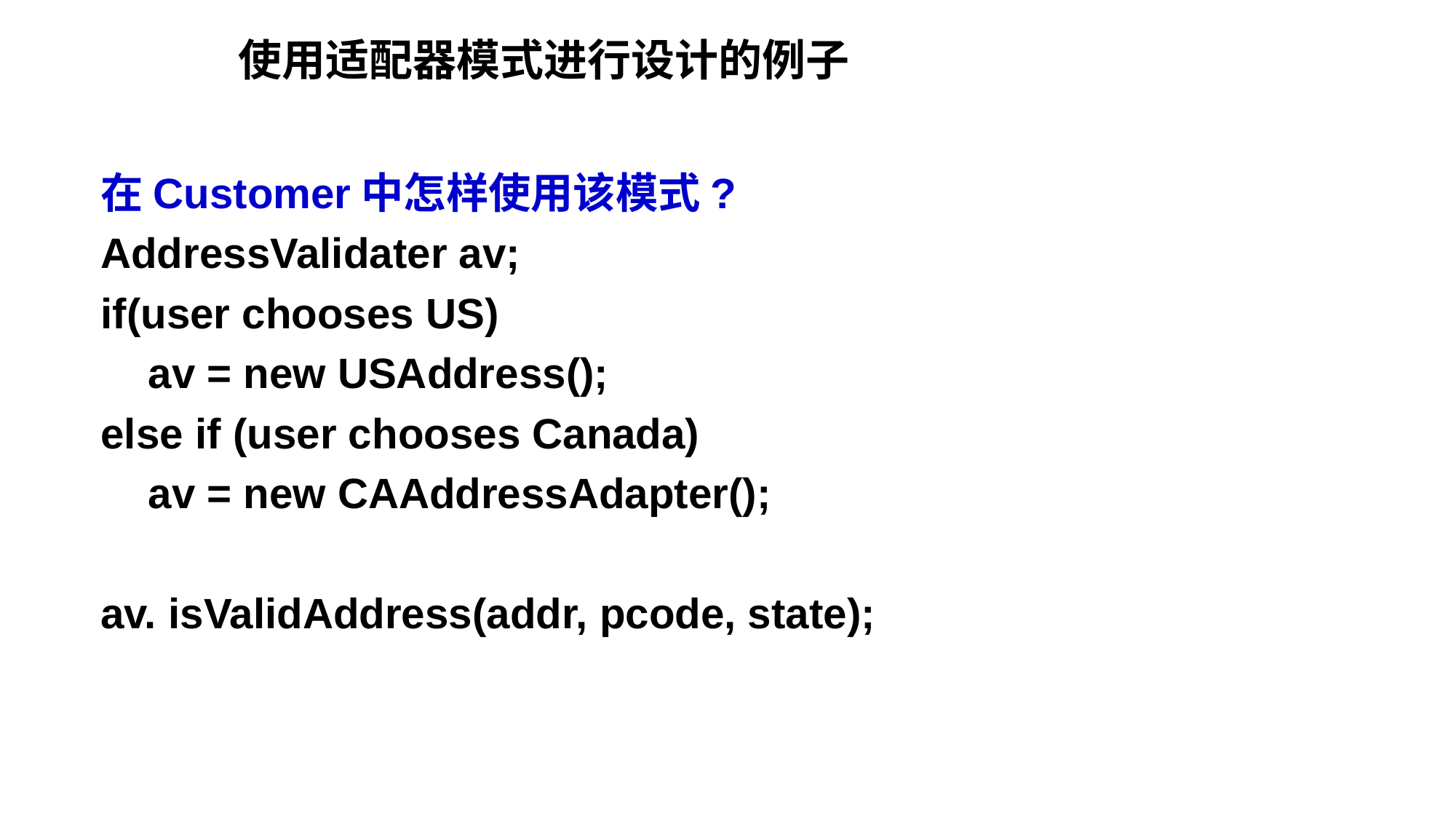

# 使用适配器模式进行设计的例子
在Customer中怎样使用该模式?
AddressValidater av;
if(user chooses US)
    av = new USAddress();
else if (user chooses Canada)
    av = new CAAddressAdapter();

av. isValidAddress(addr, pcode, state);
47